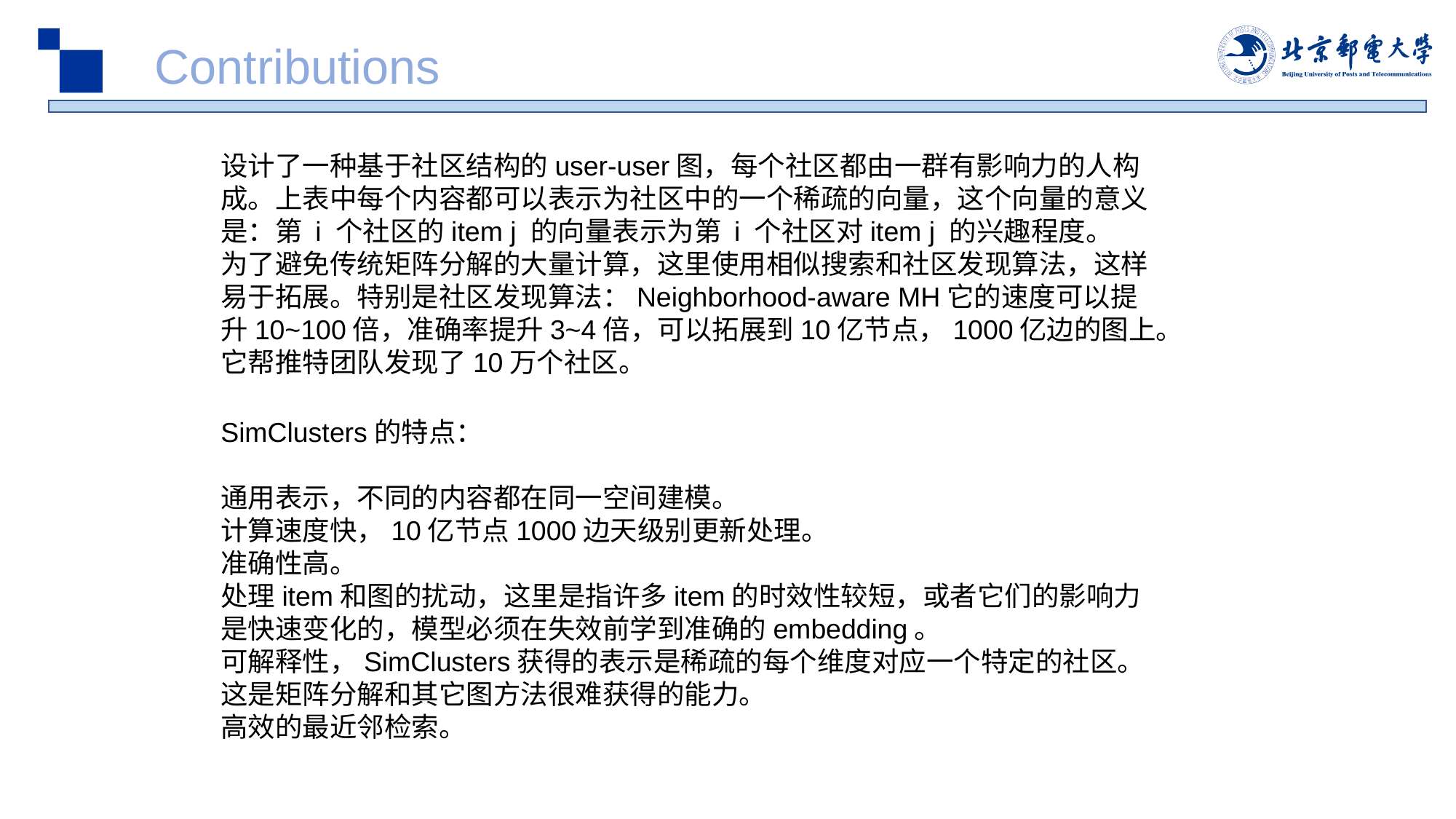

Contributions

设计了一种基于社区结构的user-user图，每个社区都由一群有影响力的人构成。上表中每个内容都可以表示为社区中的一个稀疏的向量，这个向量的意义是：第 i 个社区的item j 的向量表示为第 i 个社区对item j 的兴趣程度。
为了避免传统矩阵分解的大量计算，这里使用相似搜索和社区发现算法，这样易于拓展。特别是社区发现算法：Neighborhood-aware MH它的速度可以提升10~100倍，准确率提升3~4倍，可以拓展到10亿节点，1000亿边的图上。它帮推特团队发现了10万个社区。
SimClusters的特点：

通用表示，不同的内容都在同一空间建模。
计算速度快，10亿节点1000边天级别更新处理。
准确性高。
处理item和图的扰动，这里是指许多item的时效性较短，或者它们的影响力是快速变化的，模型必须在失效前学到准确的embedding。
可解释性，SimClusters获得的表示是稀疏的每个维度对应一个特定的社区。这是矩阵分解和其它图方法很难获得的能力。
高效的最近邻检索。